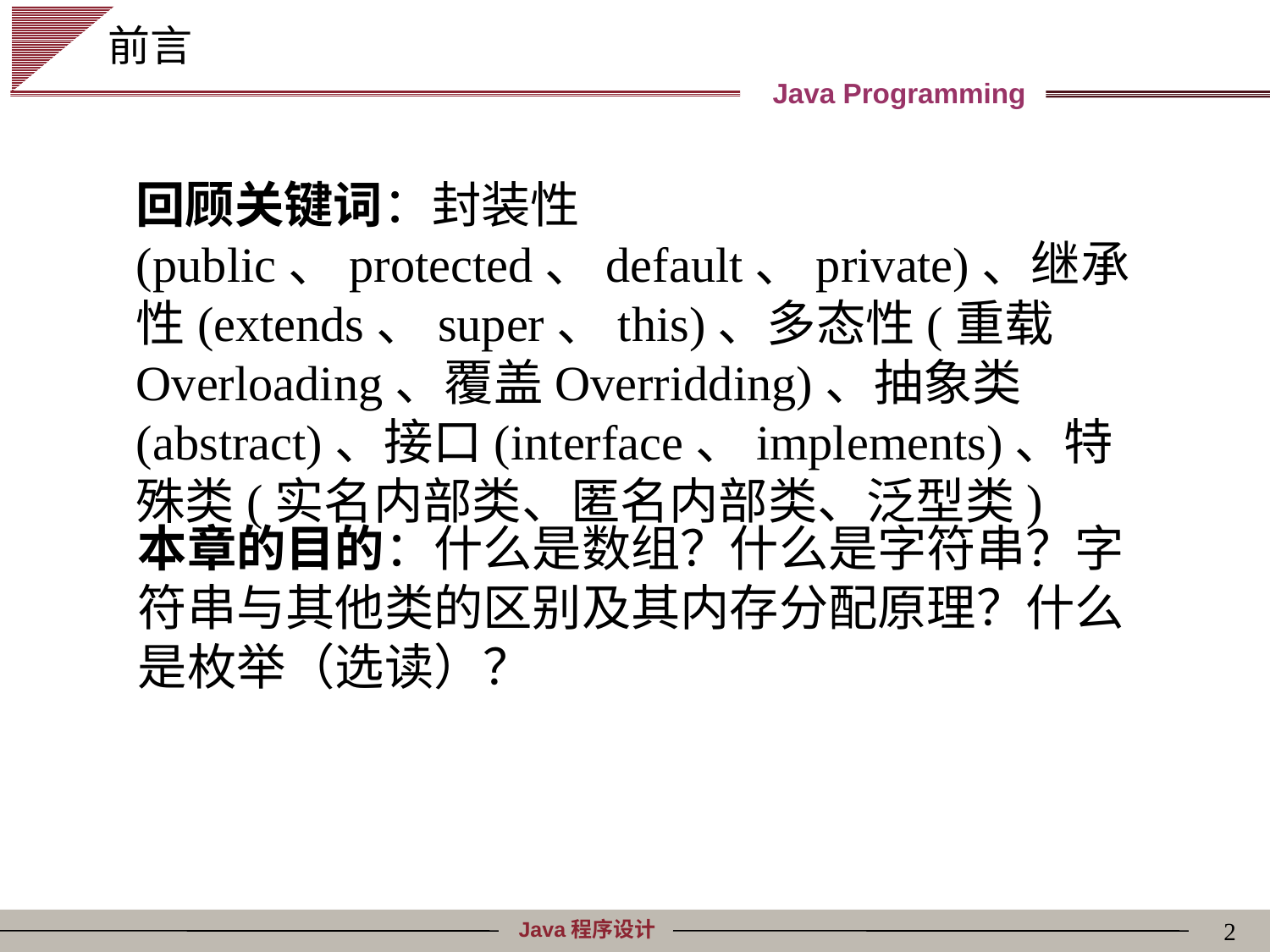

# 前言
回顾关键词：封装性(public、protected、default、private)、继承性(extends、super、this)、多态性(重载Overloading、覆盖Overridding)、抽象类(abstract)、接口(interface、implements)、特殊类(实名内部类、匿名内部类、泛型类)
本章的目的：什么是数组？什么是字符串？字符串与其他类的区别及其内存分配原理？什么是枚举（选读）？